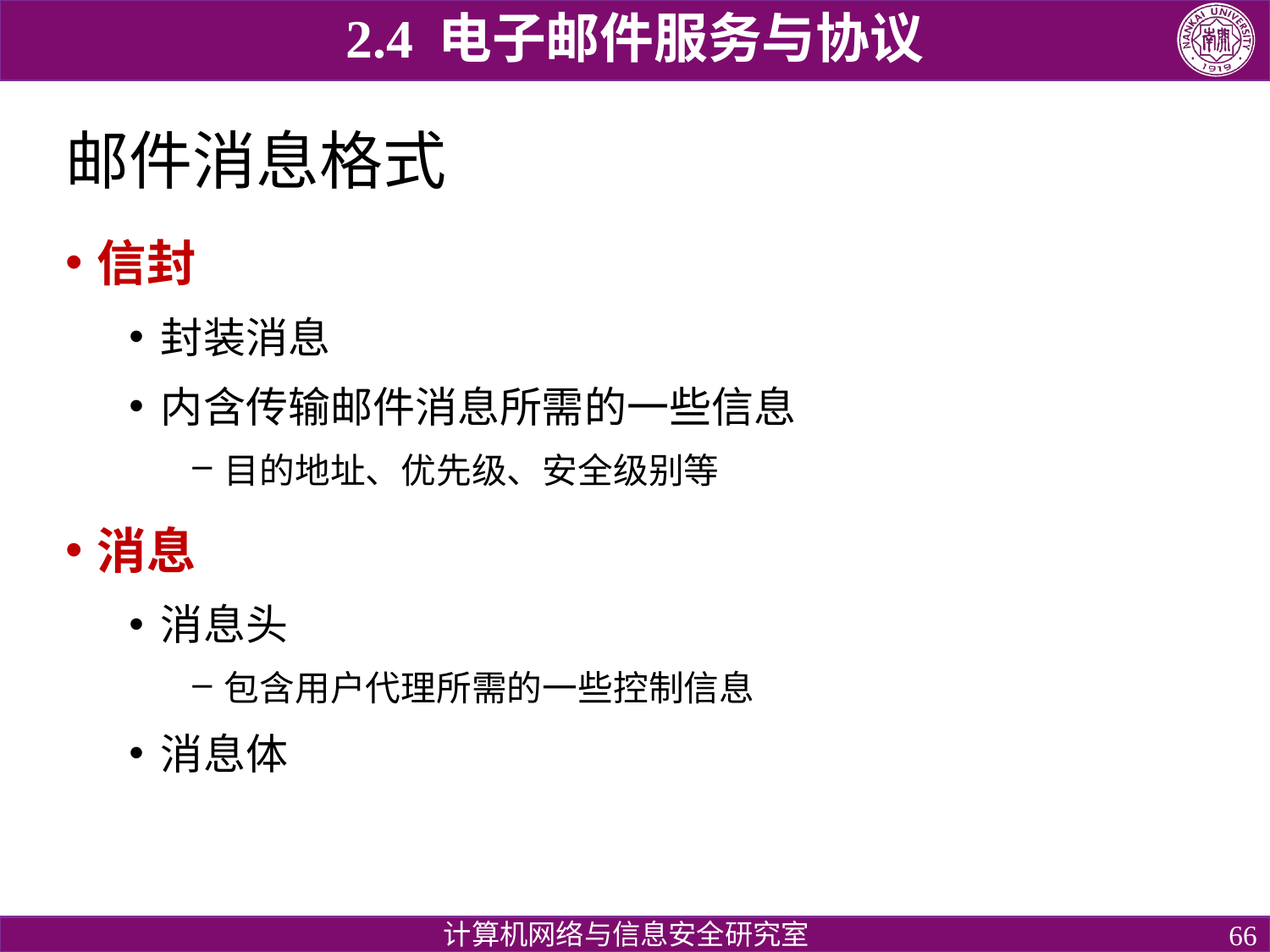

2.4 电子邮件服务与协议
# 邮件消息格式
信封
封装消息
内含传输邮件消息所需的一些信息
目的地址、优先级、安全级别等
消息
消息头
包含用户代理所需的一些控制信息
消息体